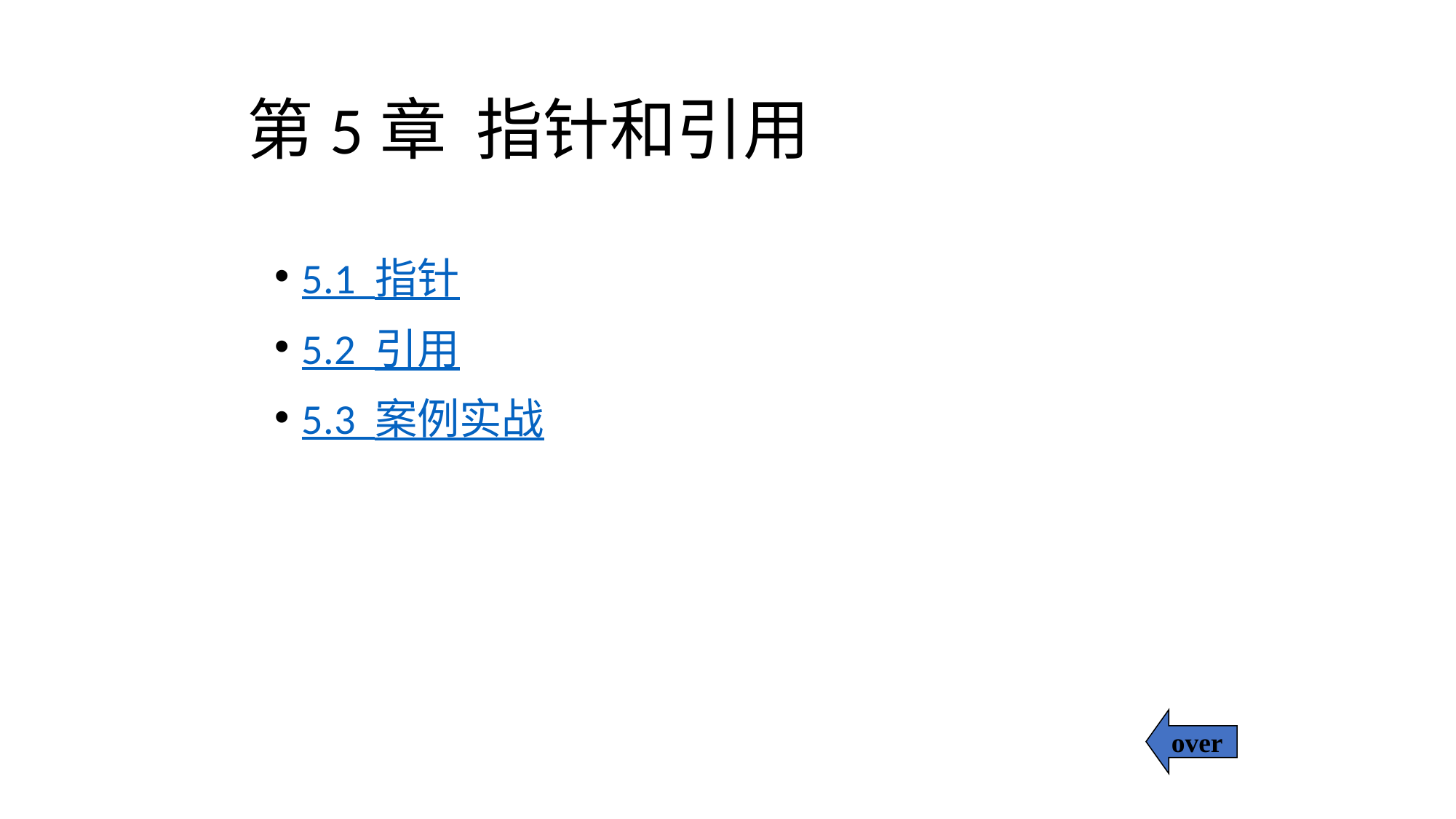

# 第5章  指针和引用
5.1  指针
5.2  引用
5.3  案例实战

over